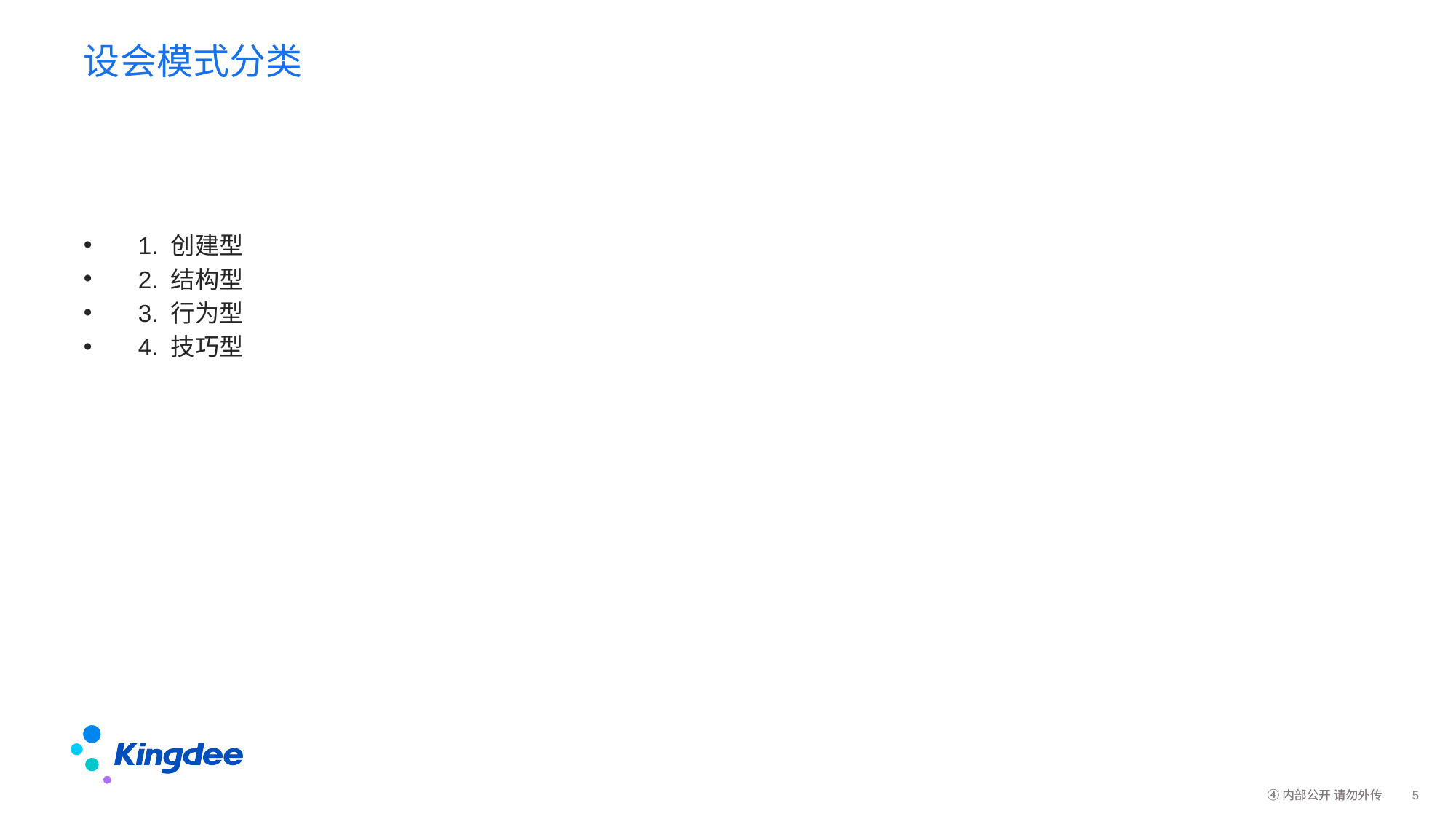

# 设会模式分类
1. 创建型
2. 结构型
3. 行为型
4. 技巧型